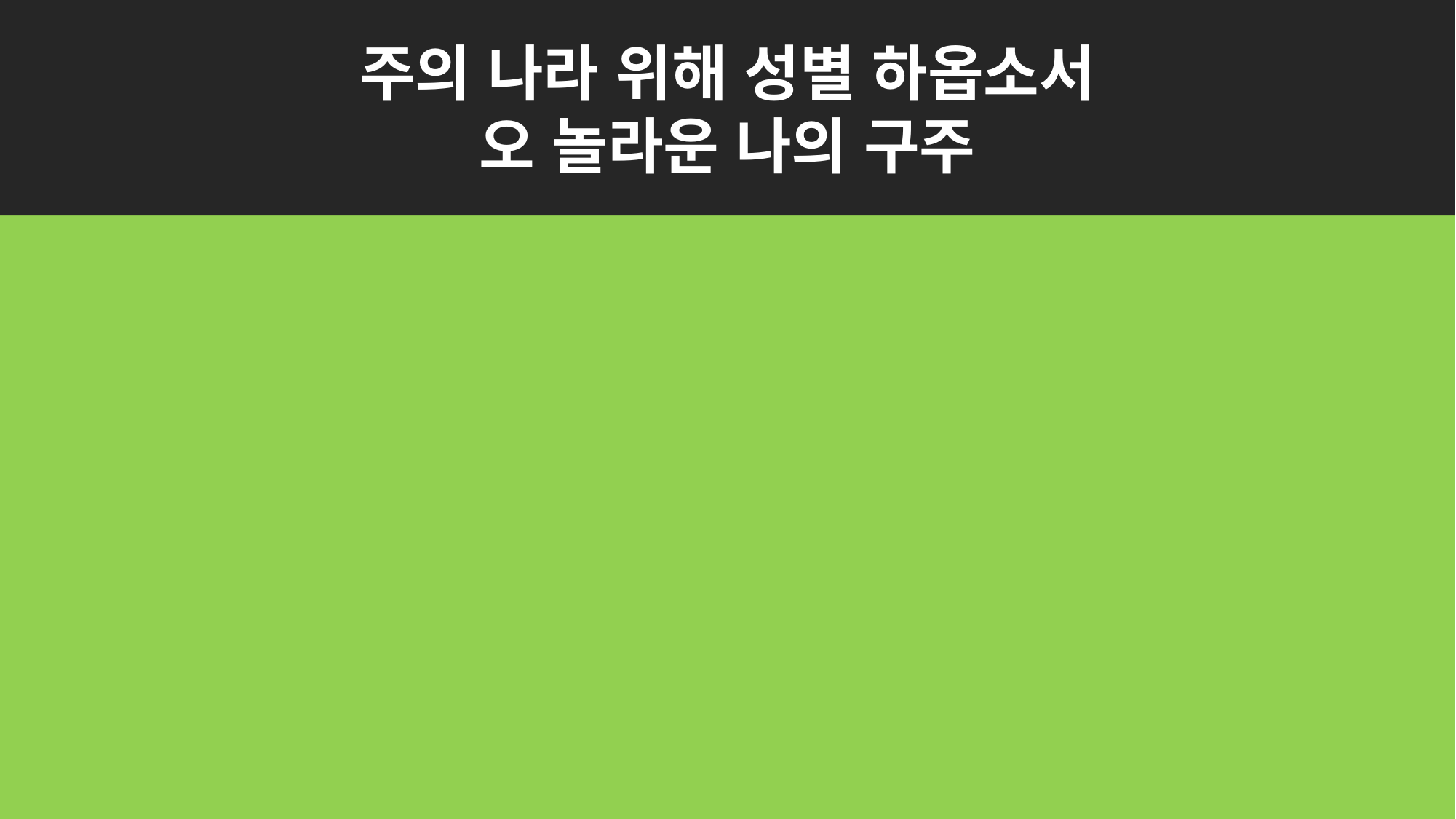

주의 나라 위해 성별 하옵소서
오 놀라운 나의 구주